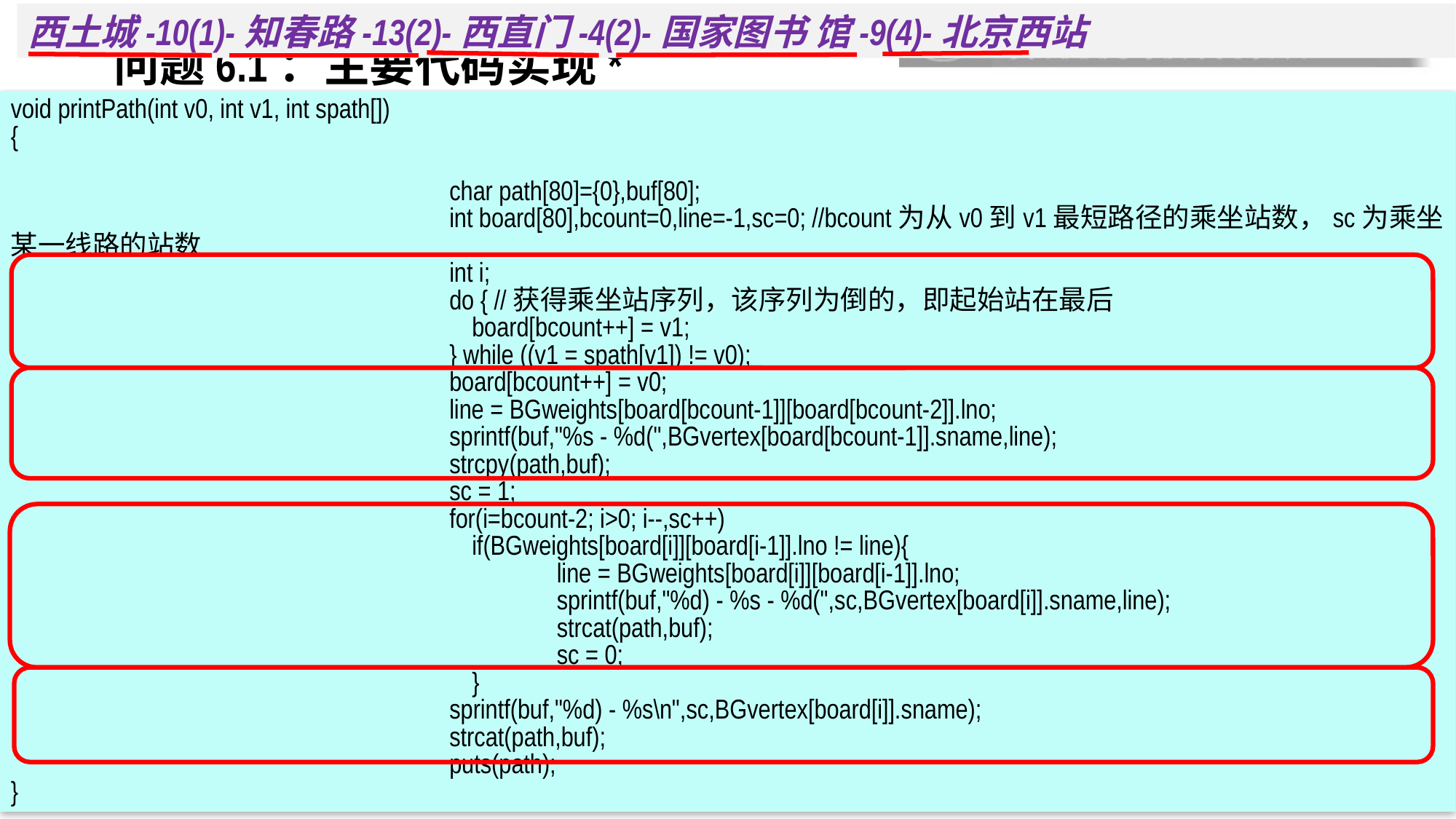

西土城-10(1)-知春路-13(2)-西直门-4(2)-国家图书 馆-9(4)-北京西站
# 问题6.1：主要代码实现*
void printPath(int v0, int v1, int spath[])
{

	char path[80]={0},buf[80];
	int board[80],bcount=0,line=-1,sc=0; //bcount为从v0到v1最短路径的乘坐站数，sc为乘坐某一线路的站数
	int i;
	do { //获得乘坐站序列，该序列为倒的，即起始站在最后
		board[bcount++] = v1;
	} while ((v1 = spath[v1]) != v0);
	board[bcount++] = v0;
	line = BGweights[board[bcount-1]][board[bcount-2]].lno;
	sprintf(buf,"%s - %d(",BGvertex[board[bcount-1]].sname,line);
	strcpy(path,buf);
	sc = 1;
	for(i=bcount-2; i>0; i--,sc++)
		if(BGweights[board[i]][board[i-1]].lno != line){
			line = BGweights[board[i]][board[i-1]].lno;
			sprintf(buf,"%d) - %s - %d(",sc,BGvertex[board[i]].sname,line);
			strcat(path,buf);
			sc = 0;
		}
	sprintf(buf,"%d) - %s\n",sc,BGvertex[board[i]].sname);
	strcat(path,buf);
	puts(path);
}

89